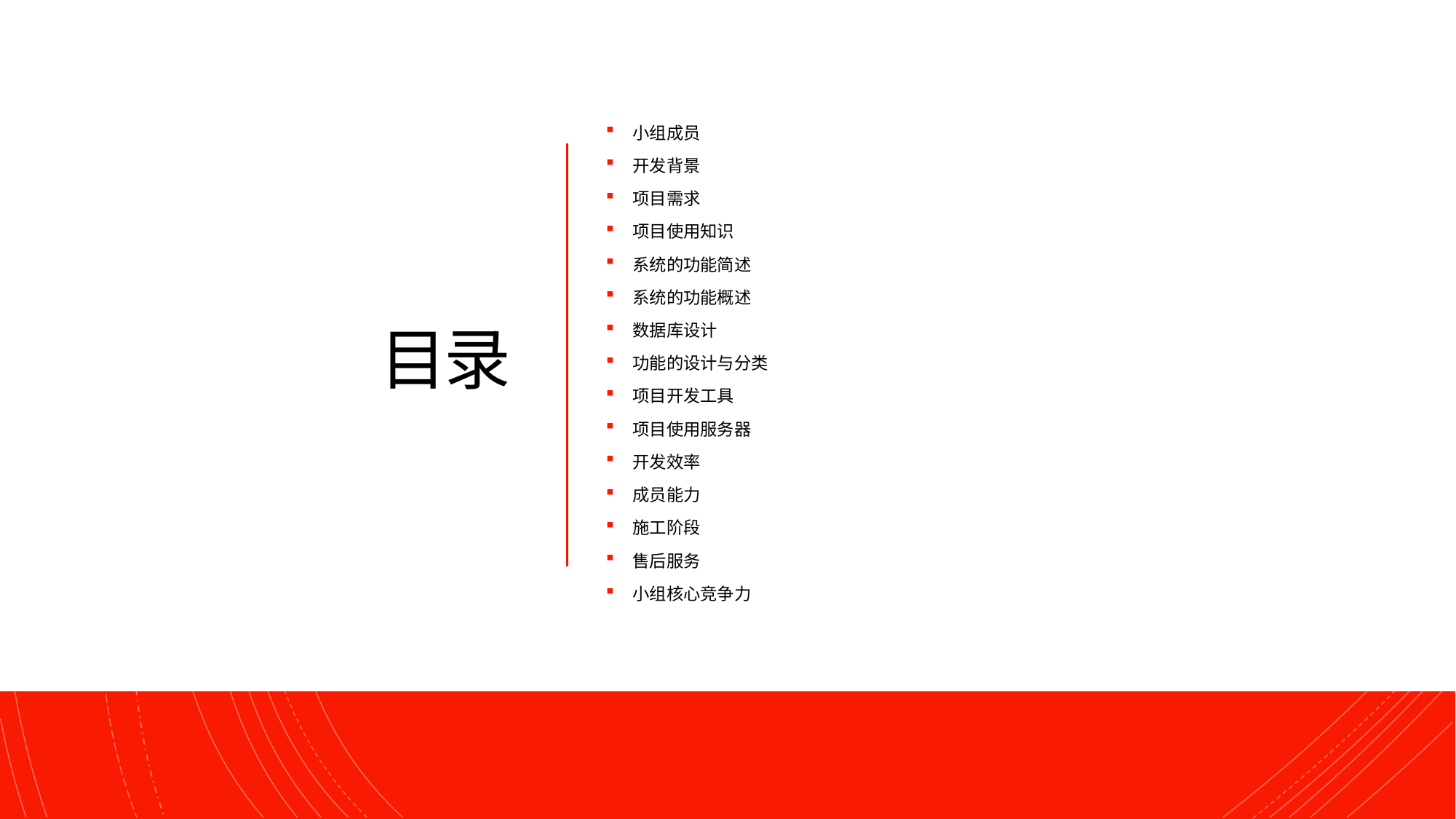

# 目录
小组成员
开发背景
项目需求
项目使用知识
系统的功能简述
系统的功能概述
数据库设计
功能的设计与分类
项目开发工具
项目使用服务器
开发效率
成员能力
施工阶段
售后服务
小组核心竞争力